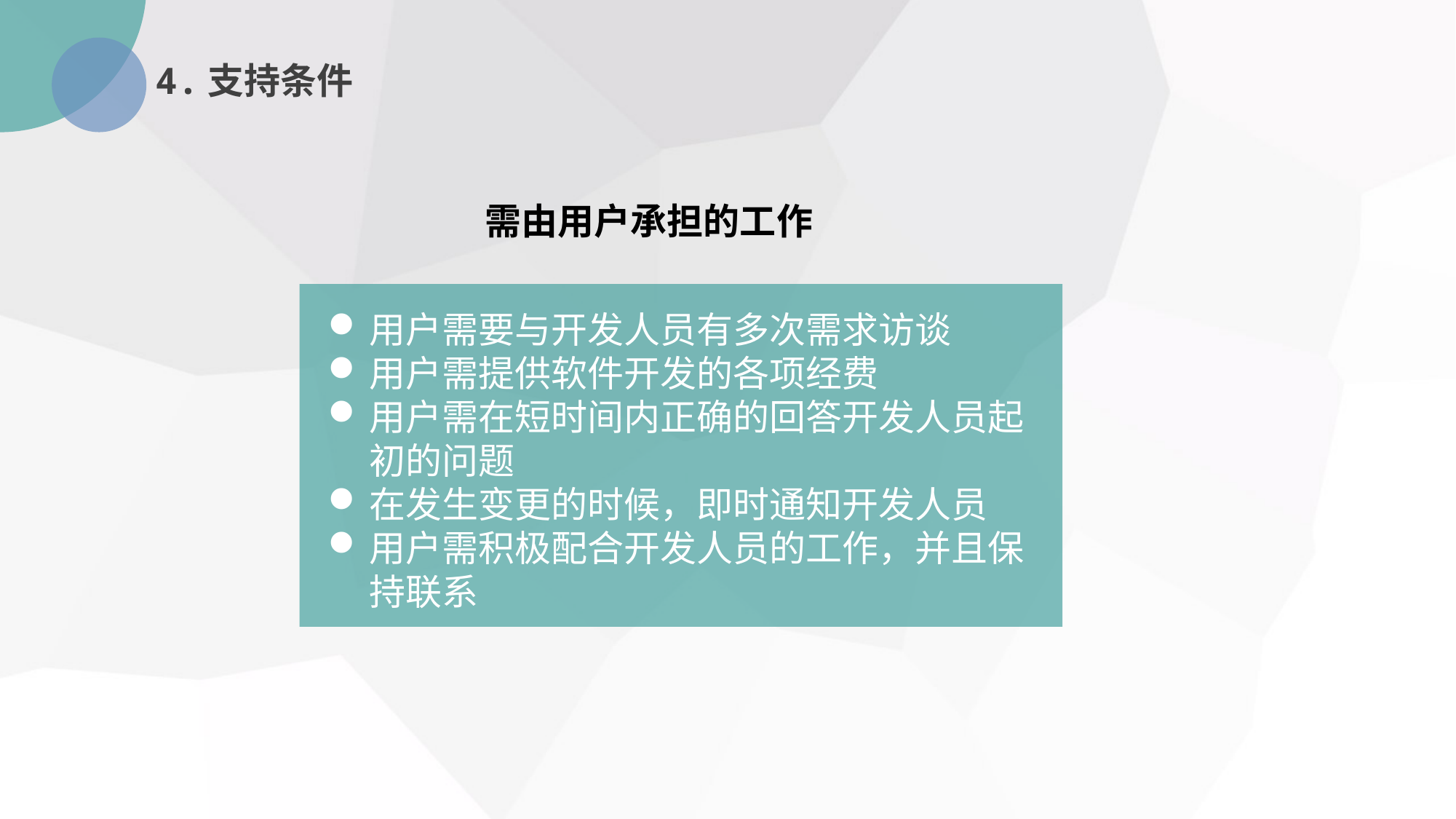

4.支持条件
需由用户承担的工作

用户需要与开发人员有多次需求访谈
用户需提供软件开发的各项经费
用户需在短时间内正确的回答开发人员起初的问题
在发生变更的时候，即时通知开发人员
用户需积极配合开发人员的工作，并且保持联系